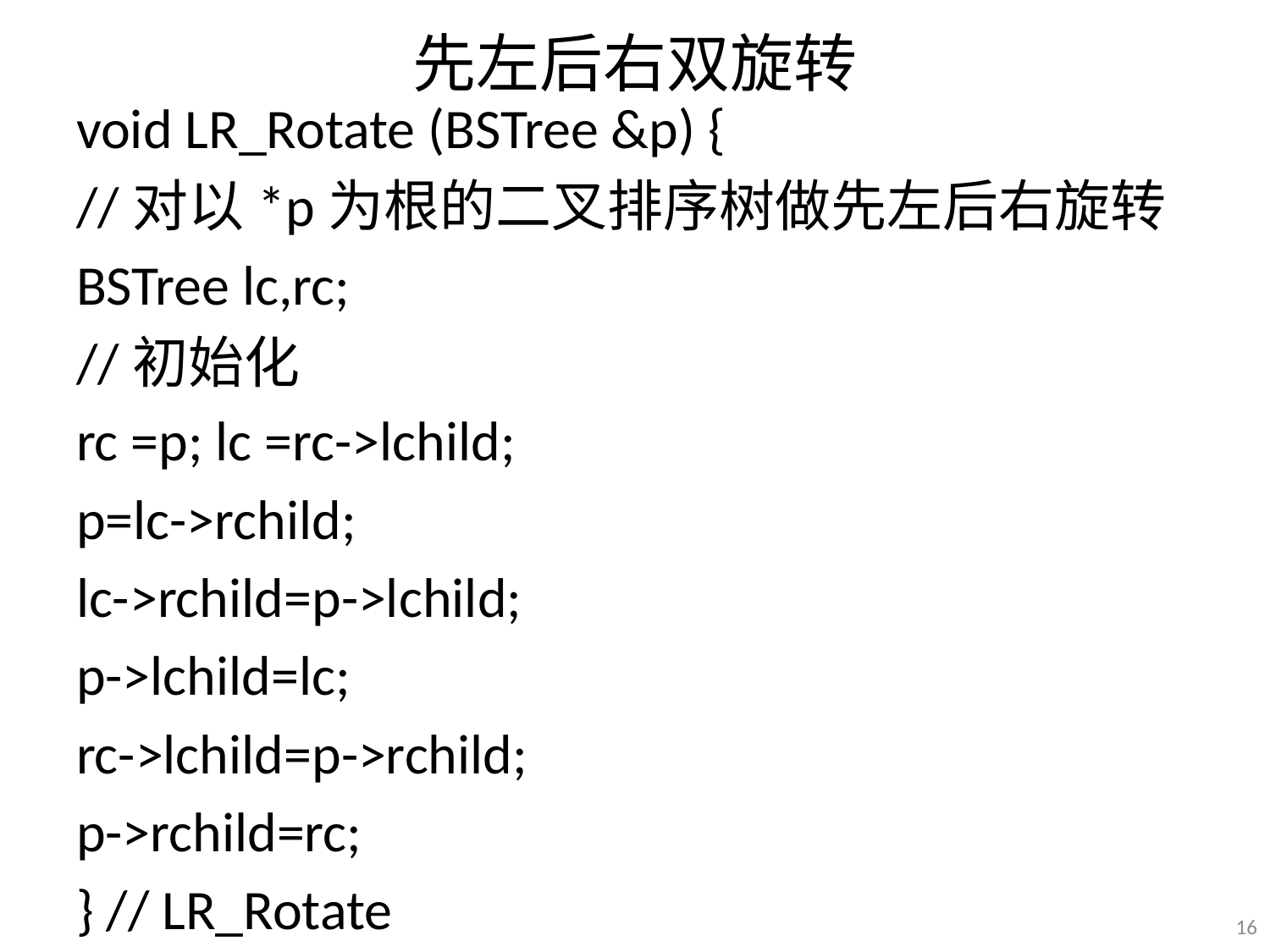

# 先左后右双旋转
void LR_Rotate (BSTree &p) {
//对以*p为根的二叉排序树做先左后右旋转
BSTree lc,rc;
//初始化
rc =p; lc =rc->lchild;
p=lc->rchild;
lc->rchild=p->lchild;
p->lchild=lc;
rc->lchild=p->rchild;
p->rchild=rc;
} // LR_Rotate

16